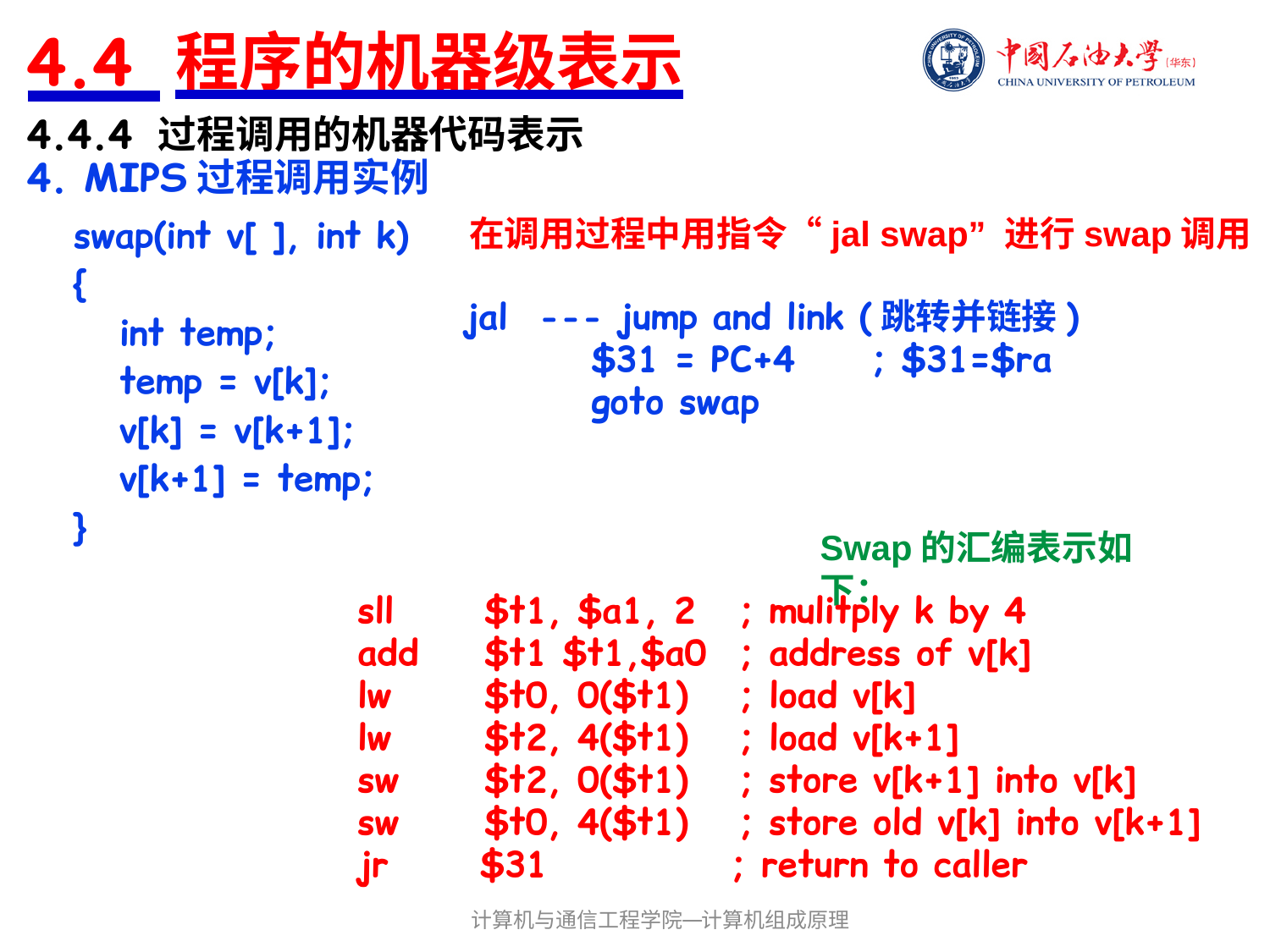

# 4.4 程序的机器级表示
4.4.4 过程调用的机器代码表示

4. MIPS过程调用实例
在调用过程中用指令“jal swap” 进行swap调用
swap(int v[ ], int k)
{
   int temp;
   temp = v[k];
   v[k] = v[k+1];
   v[k+1] = temp;
}
jal  --- jump and link (跳转并链接)
	$31 = PC+4     ; $31=$ra
	goto swap
Swap的汇编表示如下：
sll	$t1, $a1, 2  	; mulitply k by 4
add	$t1 $t1,$a0	; address of v[k]
lw	$t0, 0($t1)	; load v[k]
lw	$t2, 4($t1)	; load v[k+1]
sw	$t2, 0($t1)	; store v[k+1] into v[k]
sw	$t0, 4($t1)	; store old v[k] into v[k+1]
jr      $31            ; return to caller
计算机与通信工程学院—计算机组成原理
93